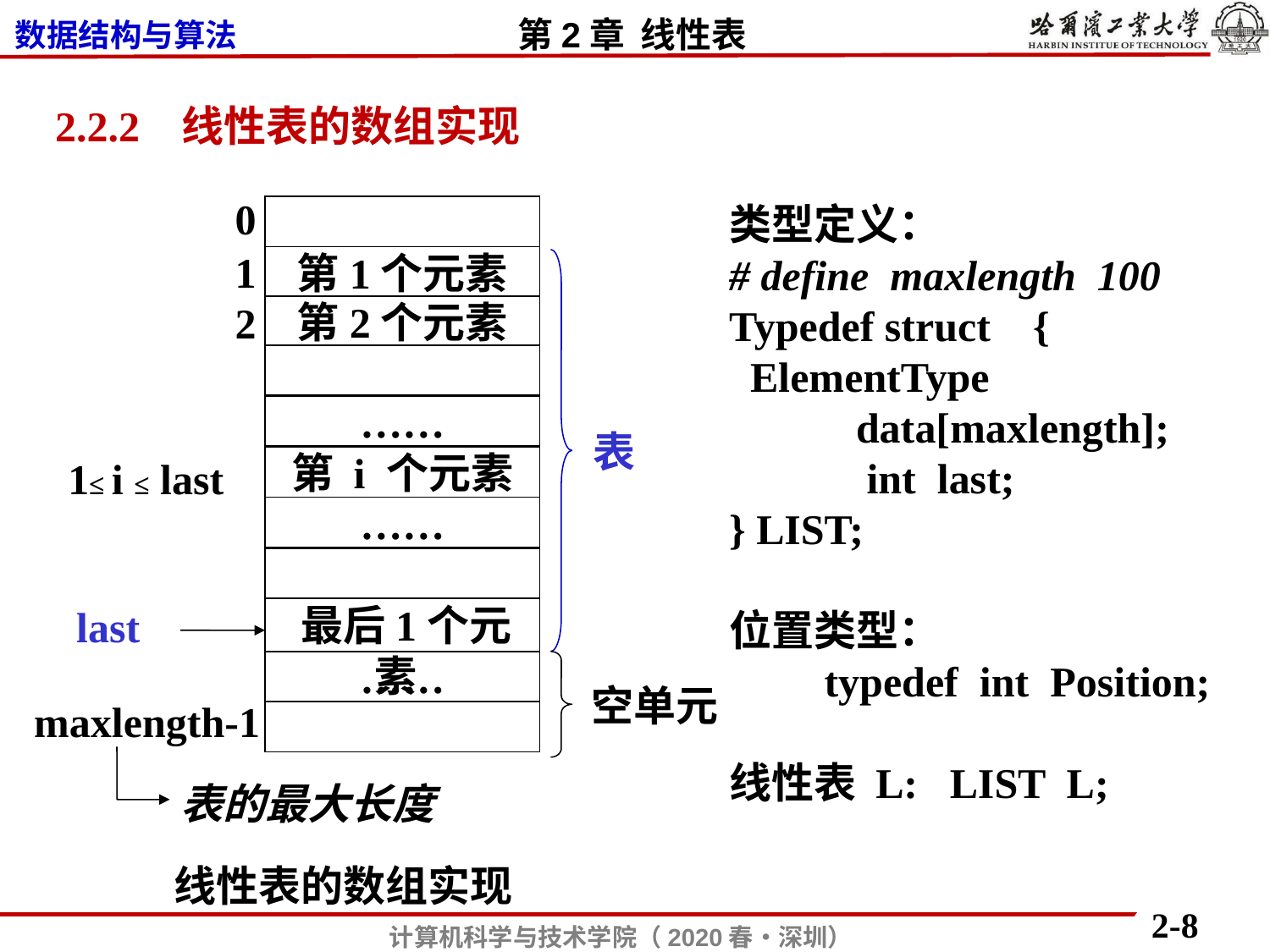

2.2.2   线性表的数组实现
0

1
第1个元素

2
第2个元素

……
第 i 个元素

表
1≤ i ≤ last

……

last
 最后1个元素

……

空单元
maxlength-1

表的最大长度

线性表的数组实现
类型定义：
# define  maxlength  100
Typedef struct    {
  ElementType
            data[maxlength];
             int  last;
} LIST;

位置类型：
         typedef  int  Position;

线性表 L:   LIST  L;